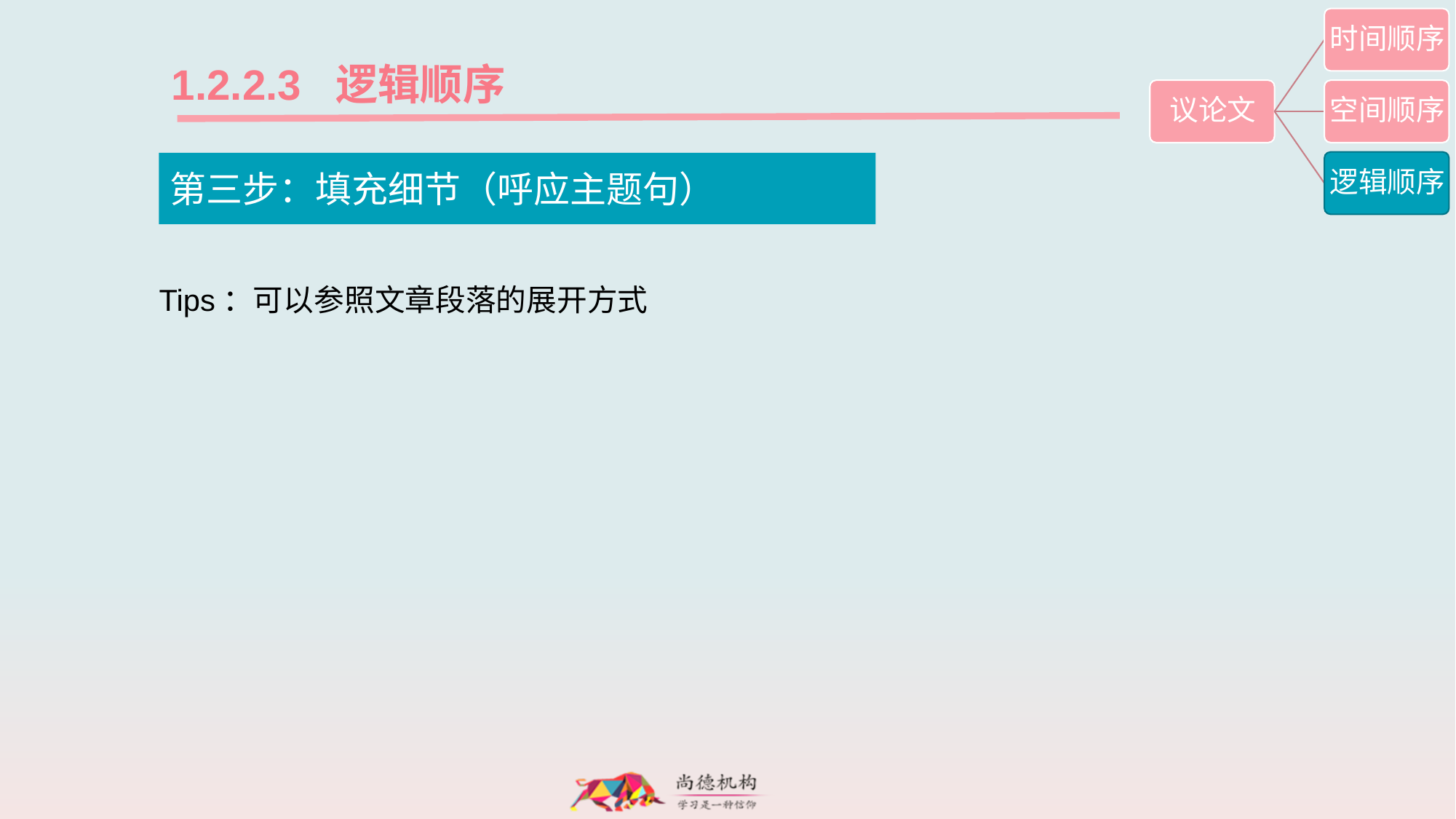

议论文

时间顺序

空间顺序

逻辑顺序
1.2.2.3  逻辑顺序

Tips：可以参照文章段落的展开方式
第三步：填充细节（呼应主题句）